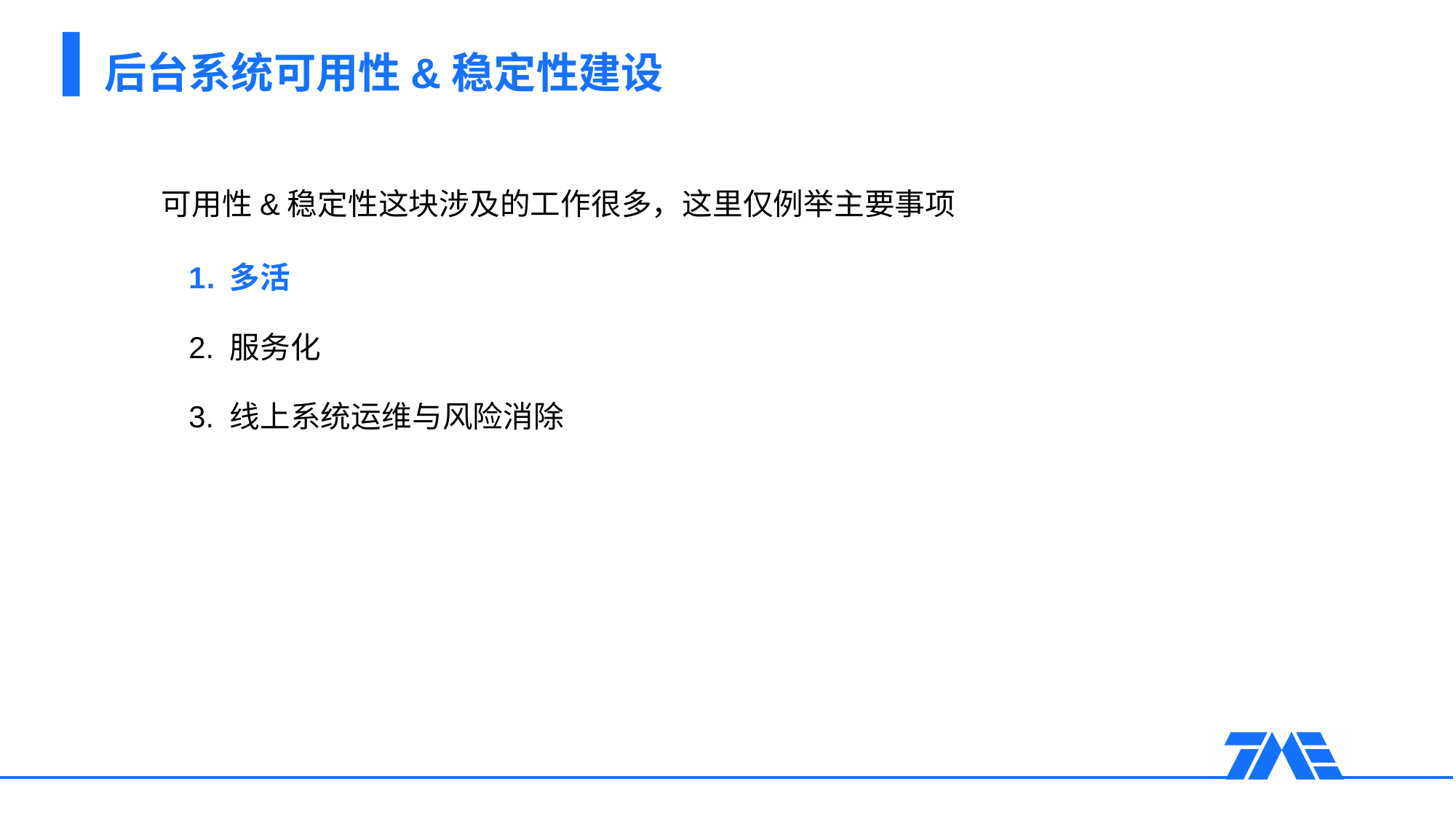

# 后台系统可用性&稳定性建设
可用性&稳定性这块涉及的工作很多，这里仅例举主要事项
多活
服务化
线上系统运维与风险消除